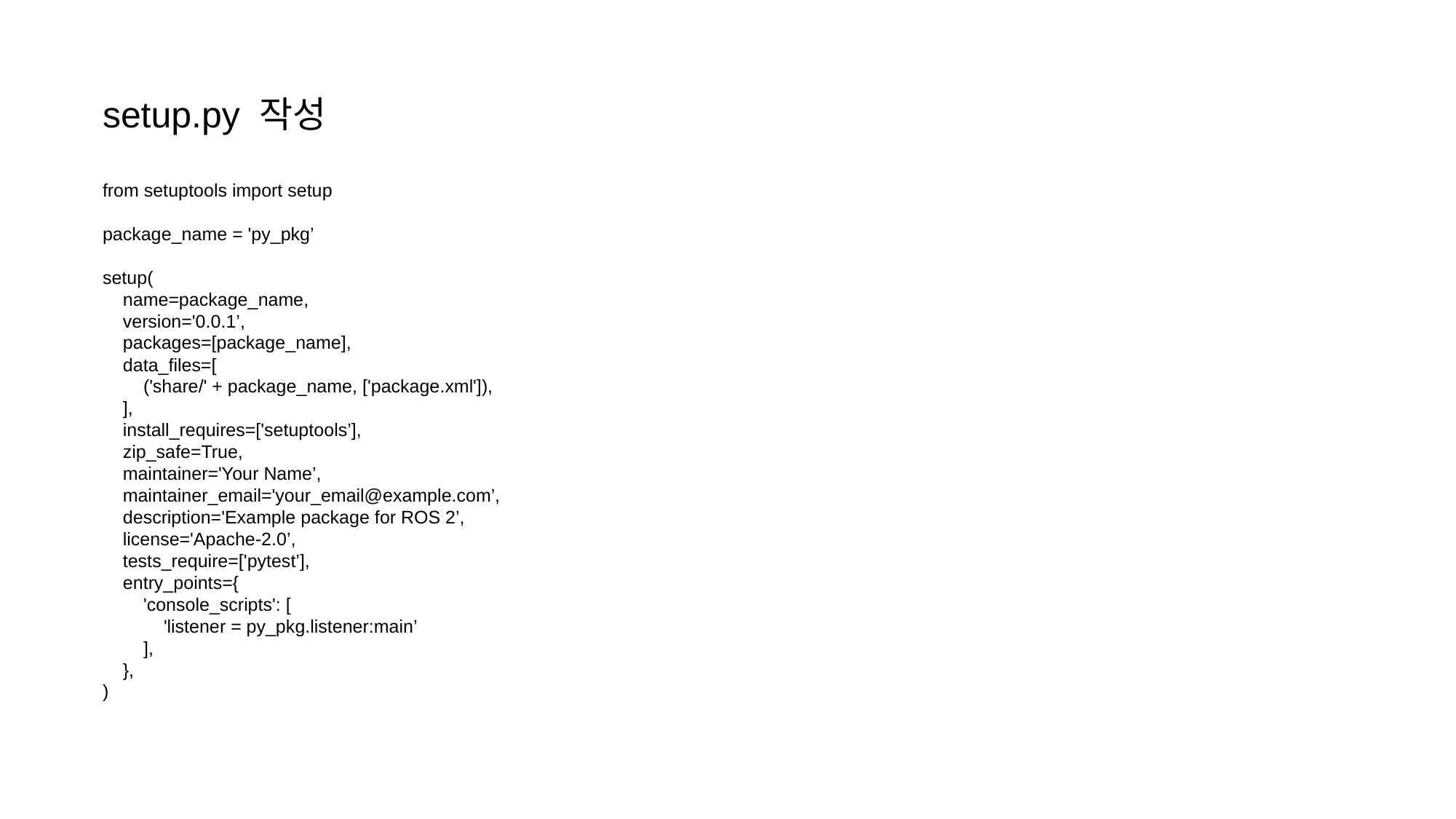

setup.py 작성

from setuptools import setup

package_name = 'py_pkg’

setup(
    name=package_name,
    version='0.0.1’,
    packages=[package_name],
    data_files=[
        ('share/' + package_name, ['package.xml']),
    ],
    install_requires=['setuptools’],
    zip_safe=True,
    maintainer='Your Name’,
    maintainer_email='your_email@example.com’,
    description='Example package for ROS 2’,
    license='Apache-2.0’,
    tests_require=['pytest’],
    entry_points={
        'console_scripts': [
            'listener = py_pkg.listener:main’
        ],
    },
)